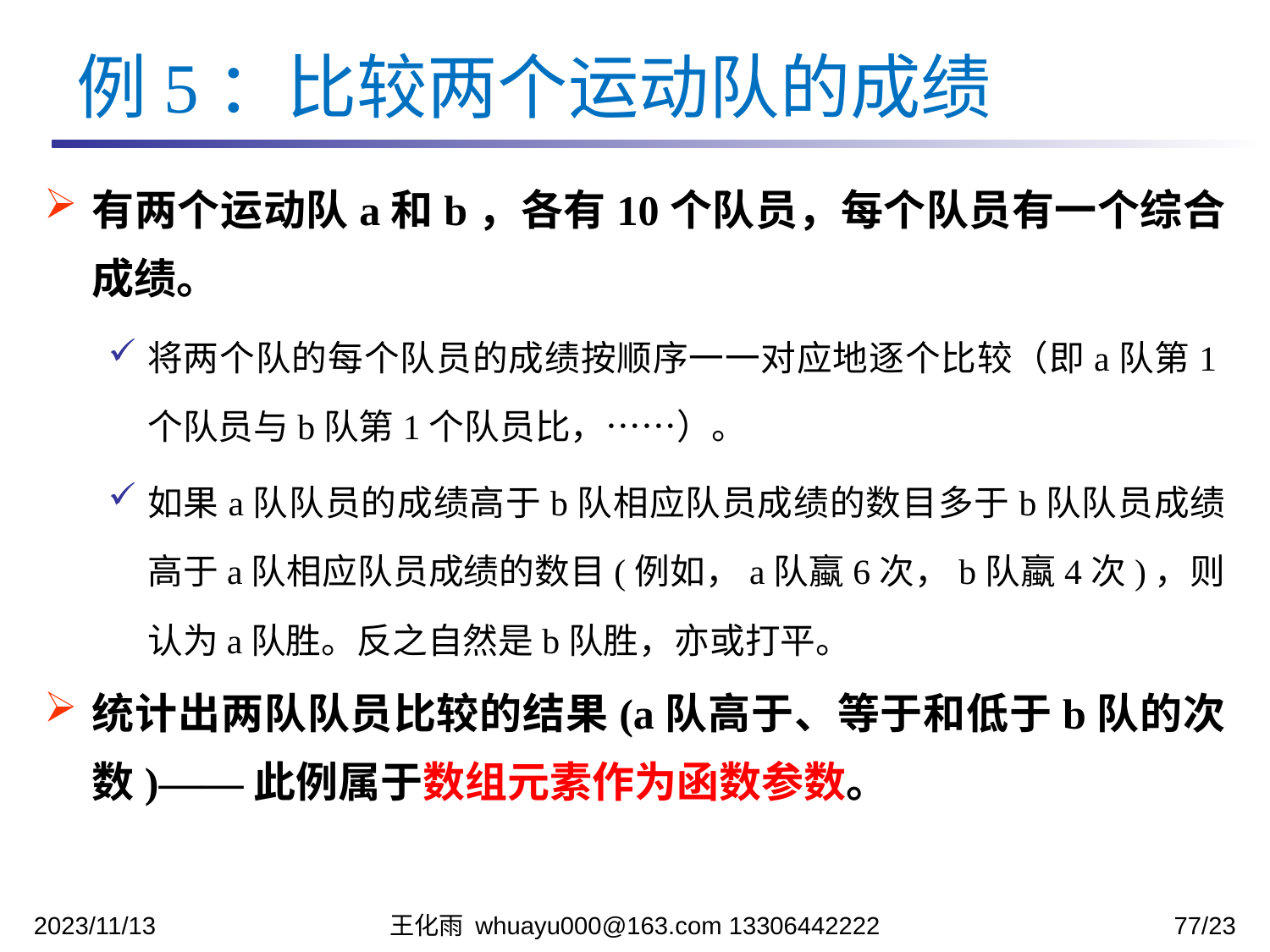

例5：比较两个运动队的成绩
有两个运动队a和b，各有10个队员，每个队员有一个综合成绩。
将两个队的每个队员的成绩按顺序一一对应地逐个比较（即a队第1个队员与b队第1个队员比，……）。
如果a队队员的成绩高于b队相应队员成绩的数目多于b队队员成绩高于a队相应队员成绩的数目(例如，a队蠃6次，b队蠃4次)，则认为a队胜。反之自然是b队胜，亦或打平。
统计出两队队员比较的结果(a队高于、等于和低于b队的次数)——此例属于数组元素作为函数参数。
2023/11/13
王化雨 whuayu000@163.com 13306442222
77/23